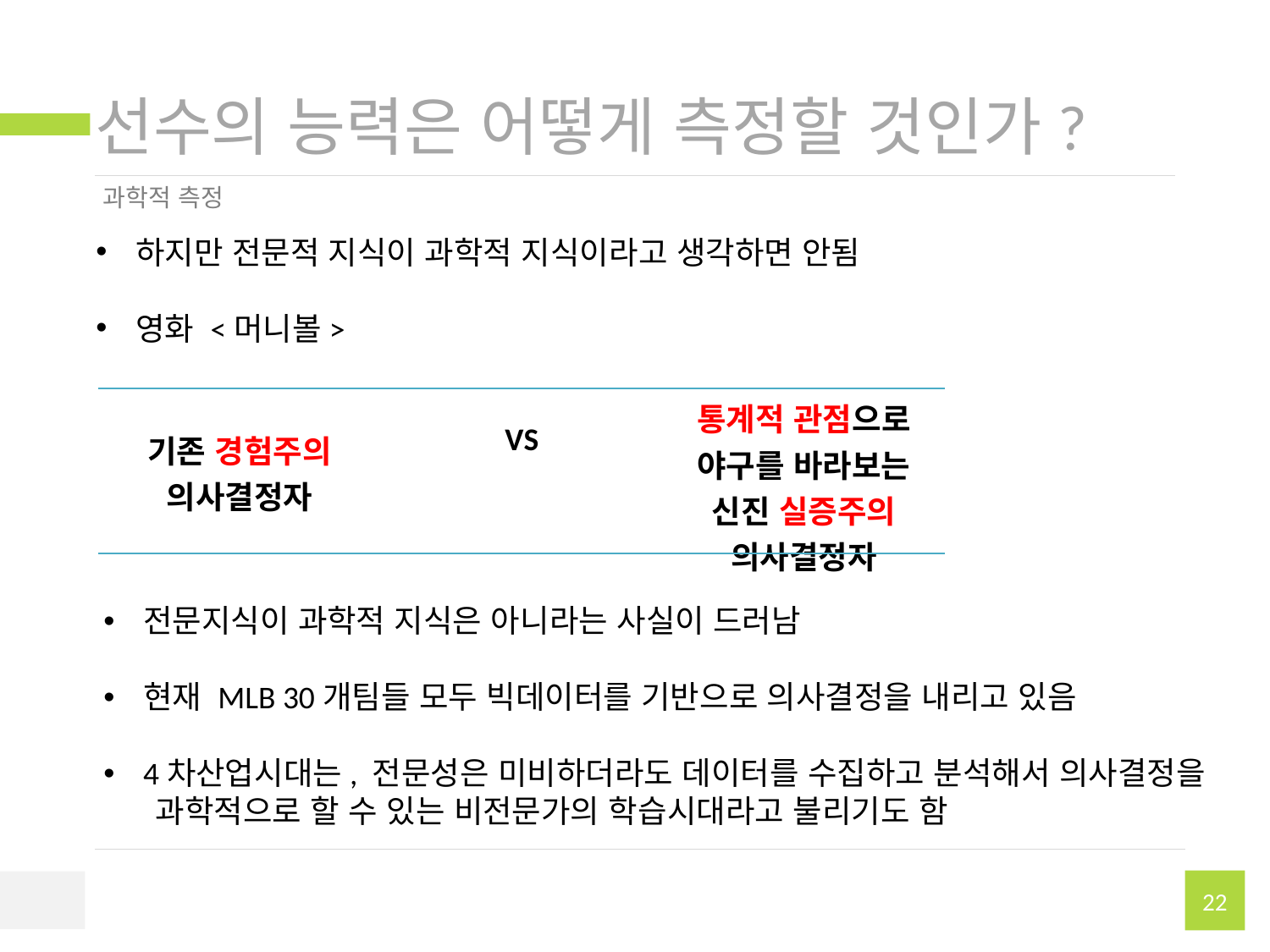

# 선수의 능력은 어떻게 측정할 것인가?
과학적 측정
하지만 전문적 지식이 과학적 지식이라고 생각하면 안됨

영화 <머니볼>

| 기존 경험주의 의사결정자 | VS | 통계적 관점으로 야구를 바라보는 신진 실증주의 의사결정자 |
| --- | --- | --- |
전문지식이 과학적 지식은 아니라는 사실이 드러남

현재 MLB 30개팀들 모두 빅데이터를 기반으로 의사결정을 내리고 있음

4차산업시대는, 전문성은 미비하더라도 데이터를 수집하고 분석해서 의사결정을
     과학적으로 할 수 있는 비전문가의 학습시대라고 불리기도 함